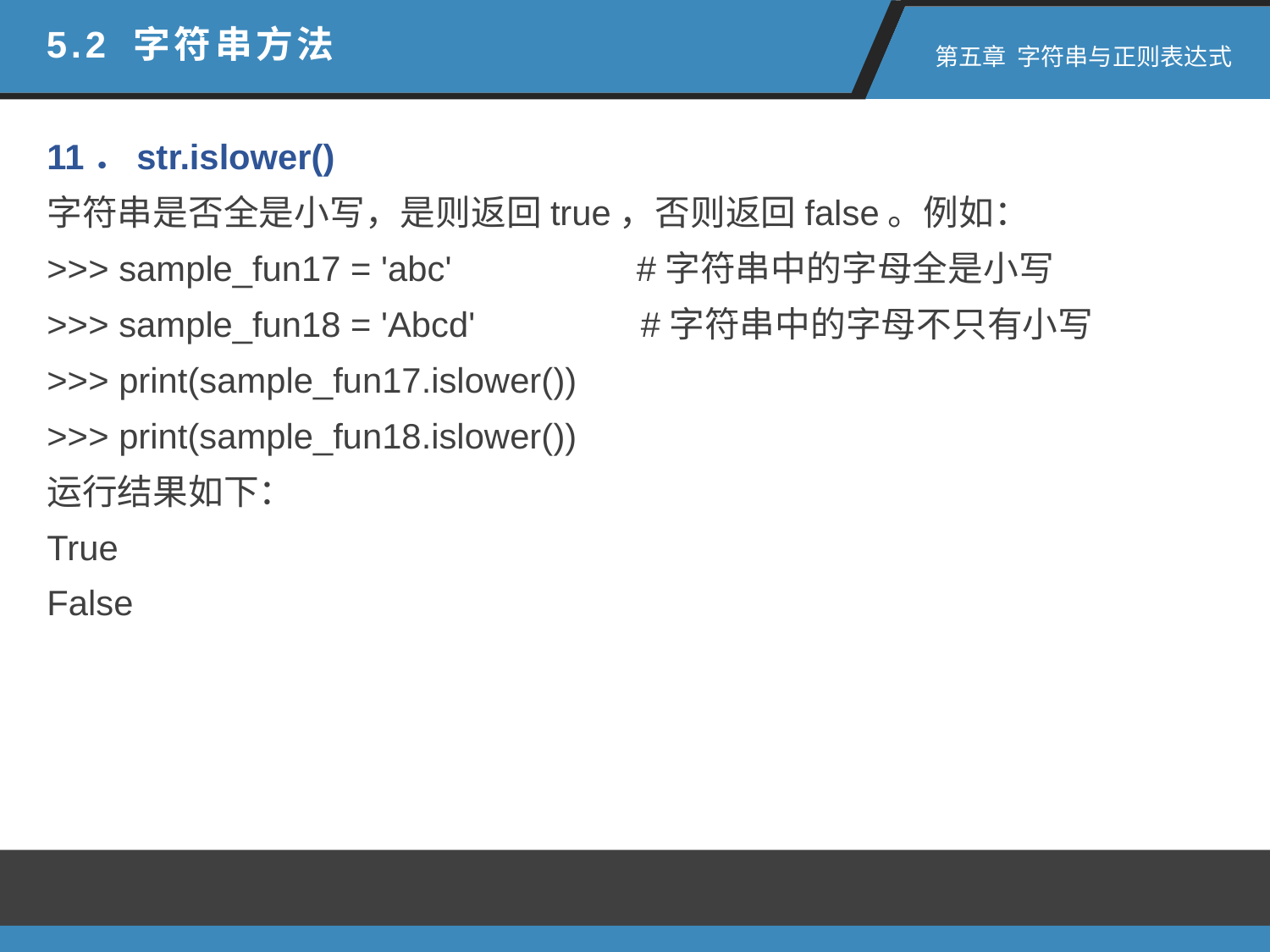

5.2 字符串方法
  第五章  字符串与正则表达式
11．str.islower()
字符串是否全是小写，是则返回true，否则返回false。例如：
>>> sample_fun17 = 'abc'                   #字符串中的字母全是小写
>>> sample_fun18 = 'Abcd'                 #字符串中的字母不只有小写
>>> print(sample_fun17.islower())
>>> print(sample_fun18.islower())
运行结果如下：
True
False